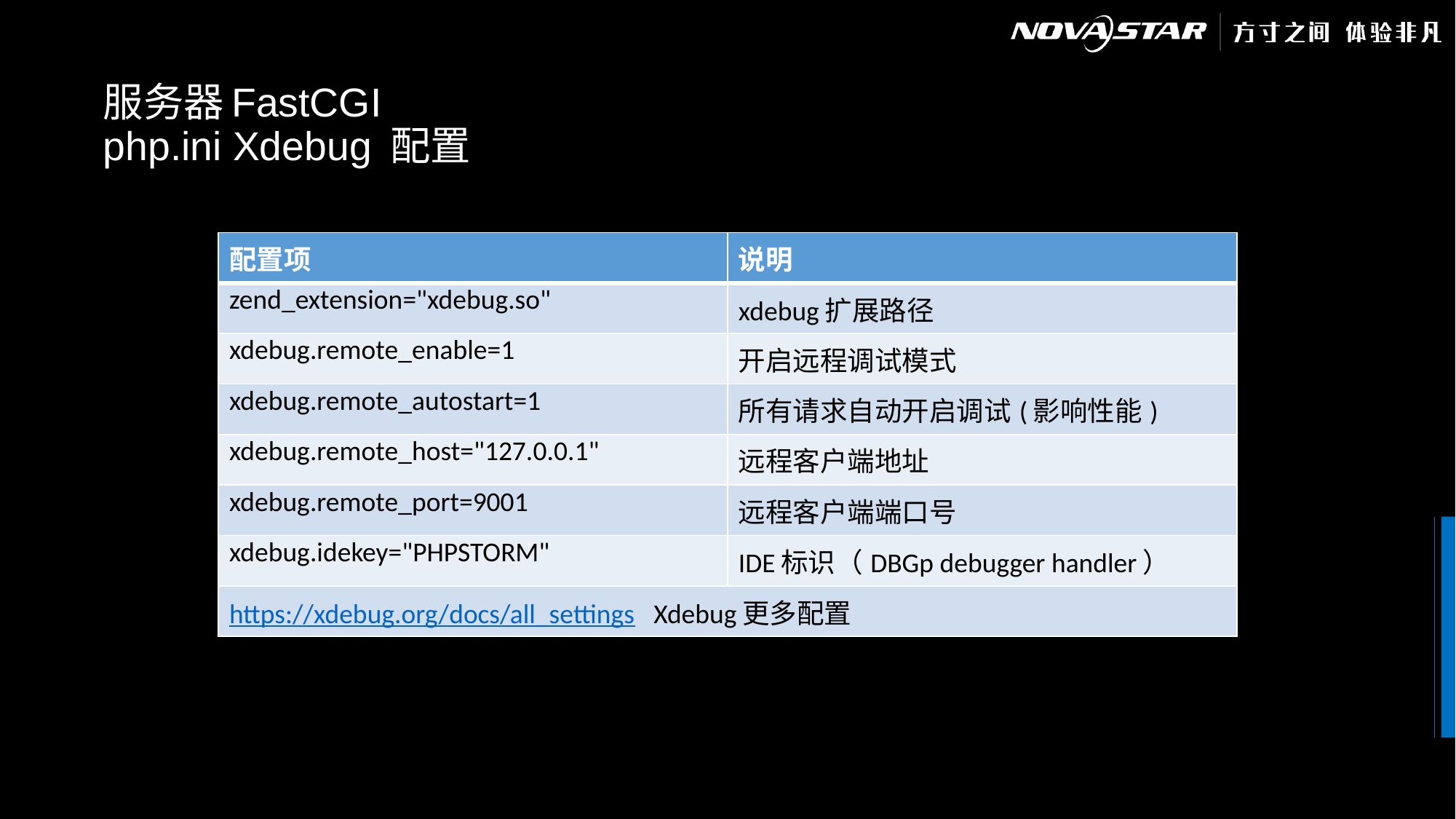

# 服务器FastCGI php.ini Xdebug 配置
| 配置项 | 说明 |
| --- | --- |
| zend\_extension="xdebug.so" | xdebug扩展路径 |
| xdebug.remote\_enable=1 | 开启远程调试模式 |
| xdebug.remote\_autostart=1 | 所有请求自动开启调试(影响性能) |
| xdebug.remote\_host="127.0.0.1" | 远程客户端地址 |
| xdebug.remote\_port=9001 | 远程客户端端口号 |
| xdebug.idekey="PHPSTORM" | IDE标识（DBGp debugger handler） |
| https://xdebug.org/docs/all\_settings Xdebug更多配置 |  |